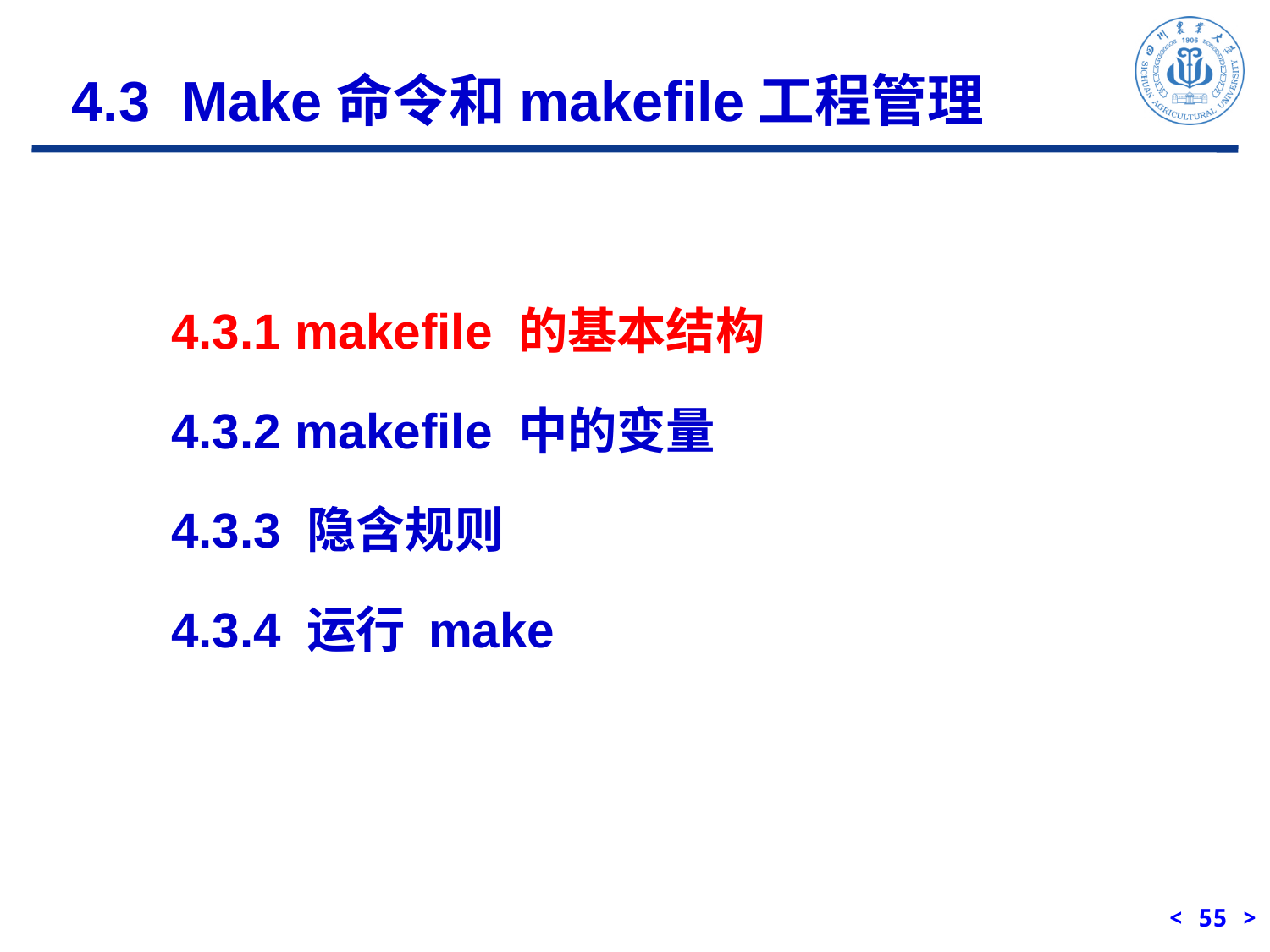

4.3  Make命令和makefile工程管理
4.3.1 makefile 的基本结构
4.3.2 makefile 中的变量
4.3.3 隐含规则
4.3.4 运行 make